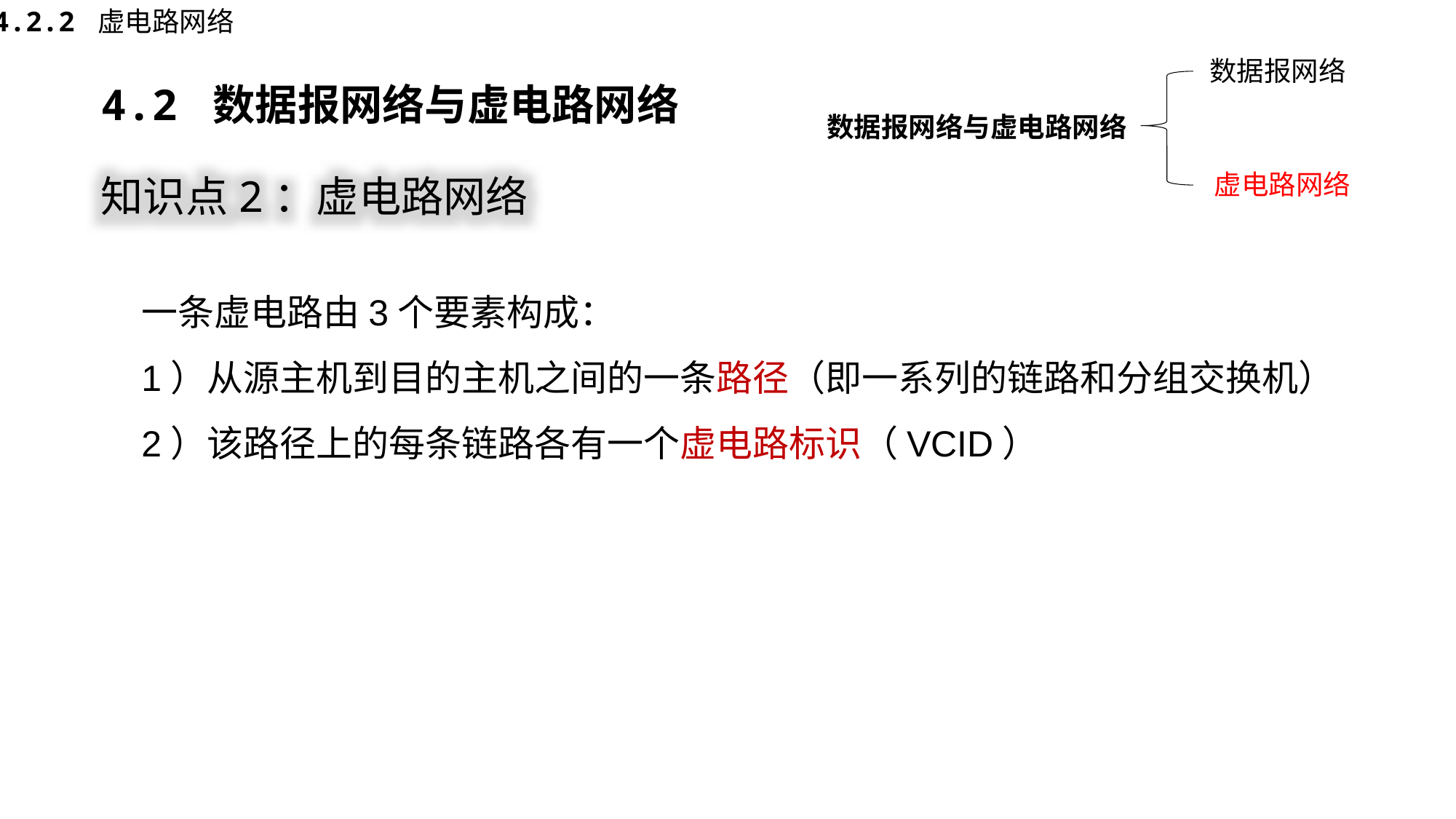

4.2.2 虚电路网络
数据报网络
4.2 数据报网络与虚电路网络

数据报网络与虚电路网络
知识点2：虚电路网络
虚电路网络
一条虚电路由3个要素构成：
1）从源主机到目的主机之间的一条路径（即一系列的链路和分组交换机）
2）该路径上的每条链路各有一个虚电路标识（VCID）